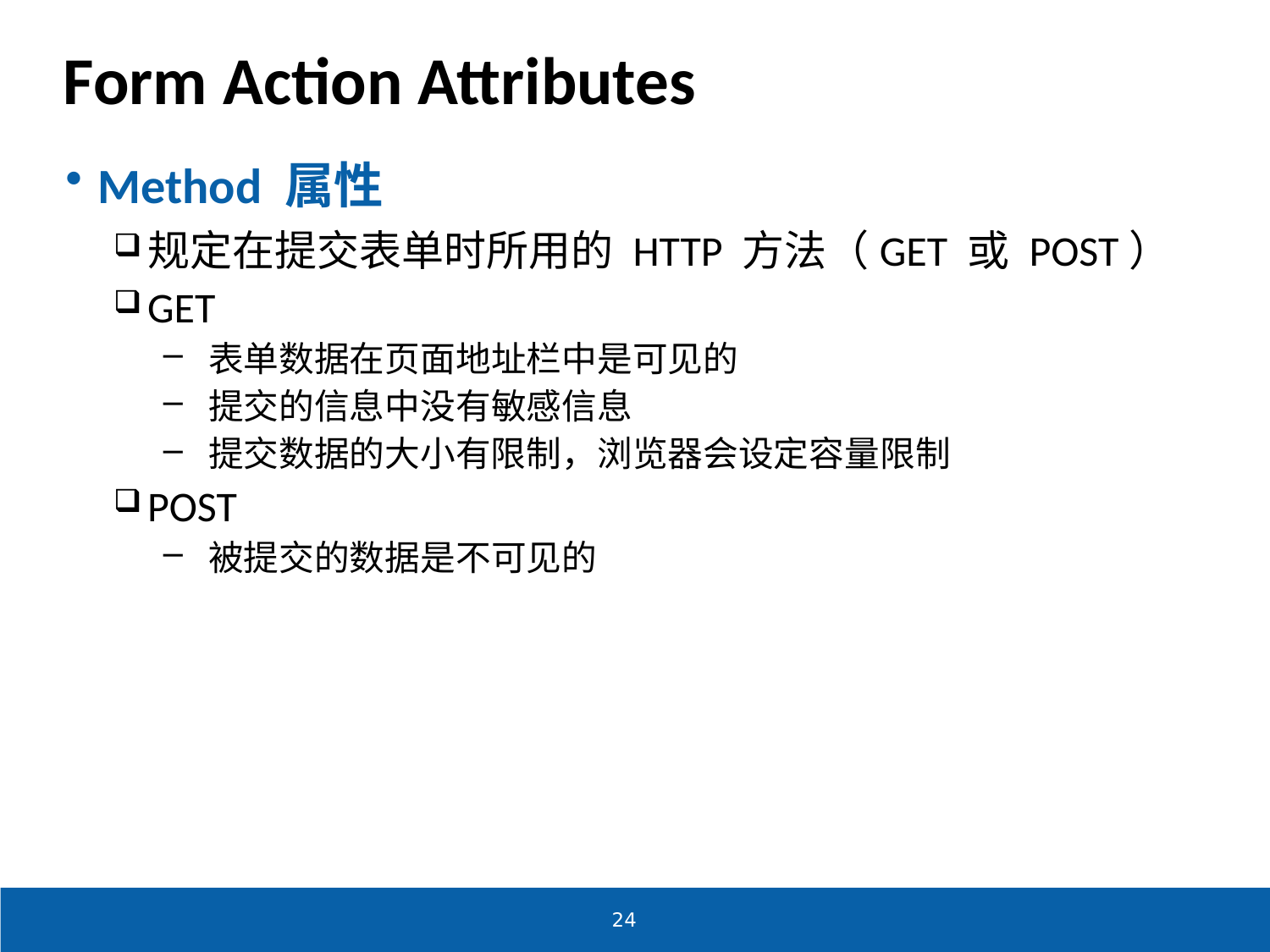

# Form Action Attributes
Method 属性
规定在提交表单时所用的 HTTP 方法（GET 或 POST）
GET
表单数据在页面地址栏中是可见的
提交的信息中没有敏感信息
提交数据的大小有限制，浏览器会设定容量限制
POST
被提交的数据是不可见的

24